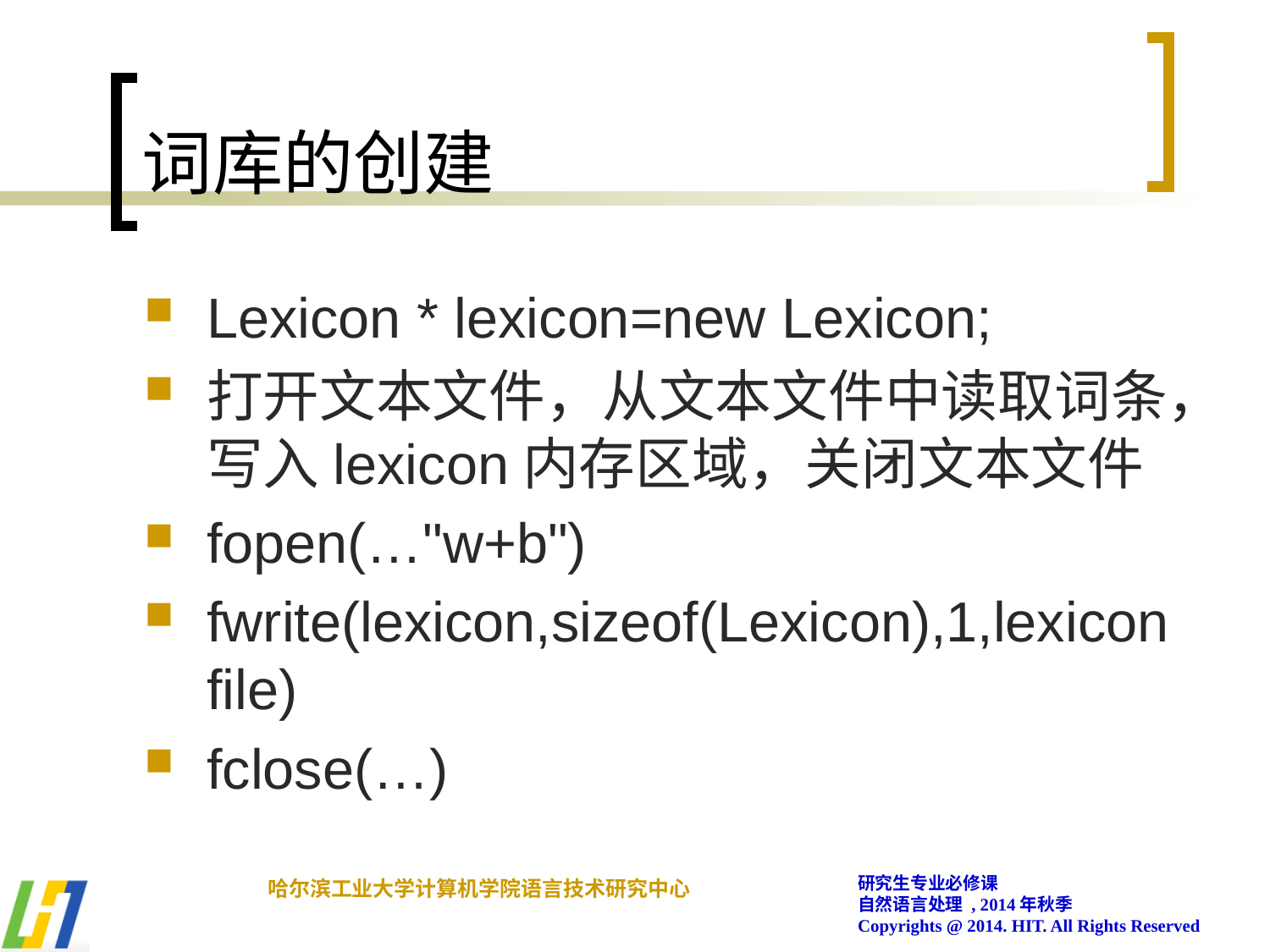

# 词库的创建
Lexicon * lexicon=new Lexicon;
打开文本文件，从文本文件中读取词条，写入lexicon内存区域，关闭文本文件
fopen(…"w+b")
fwrite(lexicon,sizeof(Lexicon),1,lexiconfile)
fclose(…)

研究生专业必修课
自然语言处理 , 2014年秋季
Copyrights @ 2014. HIT. All Rights Reserved
哈尔滨工业大学计算机学院语言技术研究中心